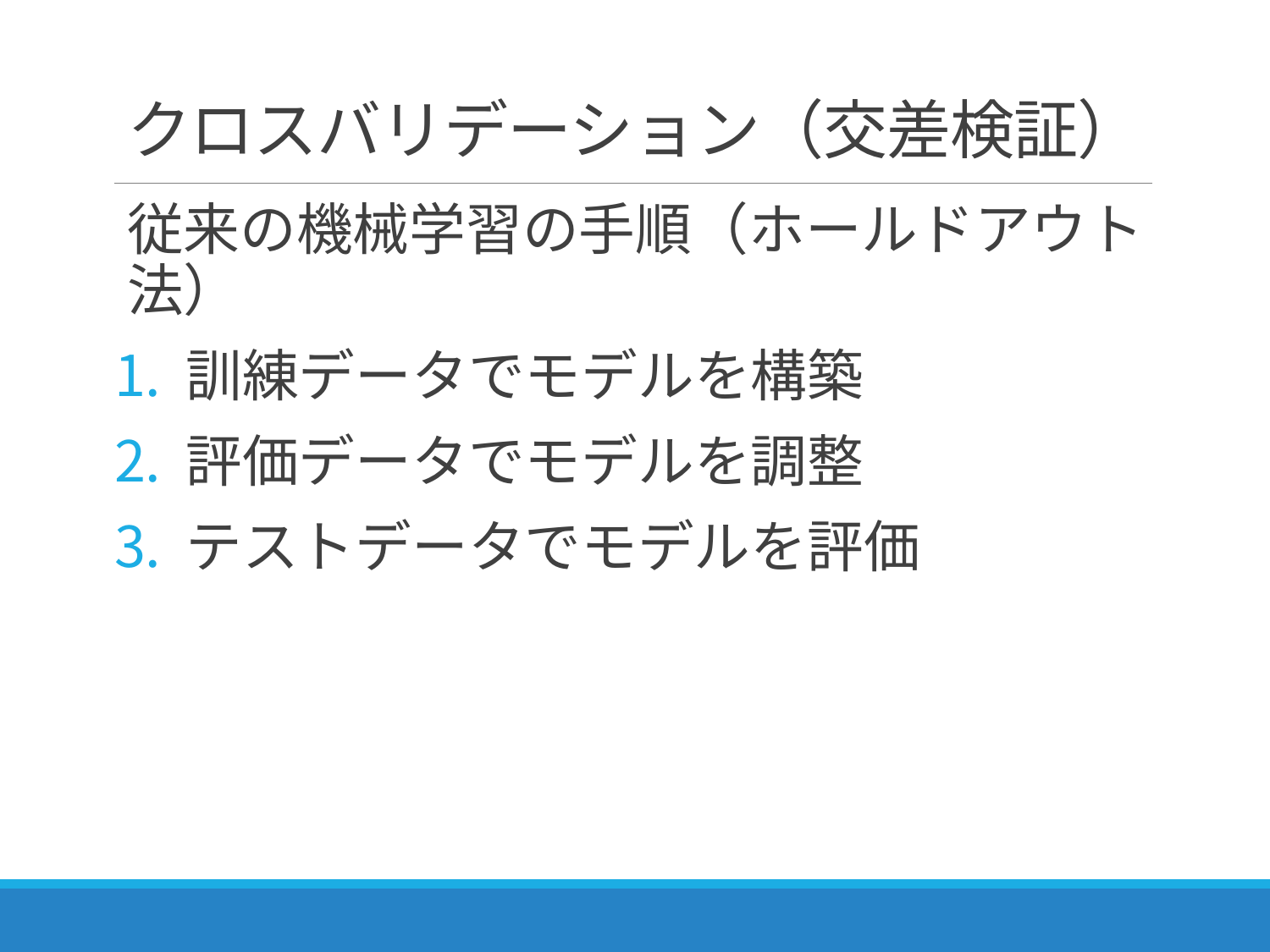

# クロスバリデーション（交差検証）
従来の機械学習の手順（ホールドアウト法）
訓練データでモデルを構築
評価データでモデルを調整
テストデータでモデルを評価